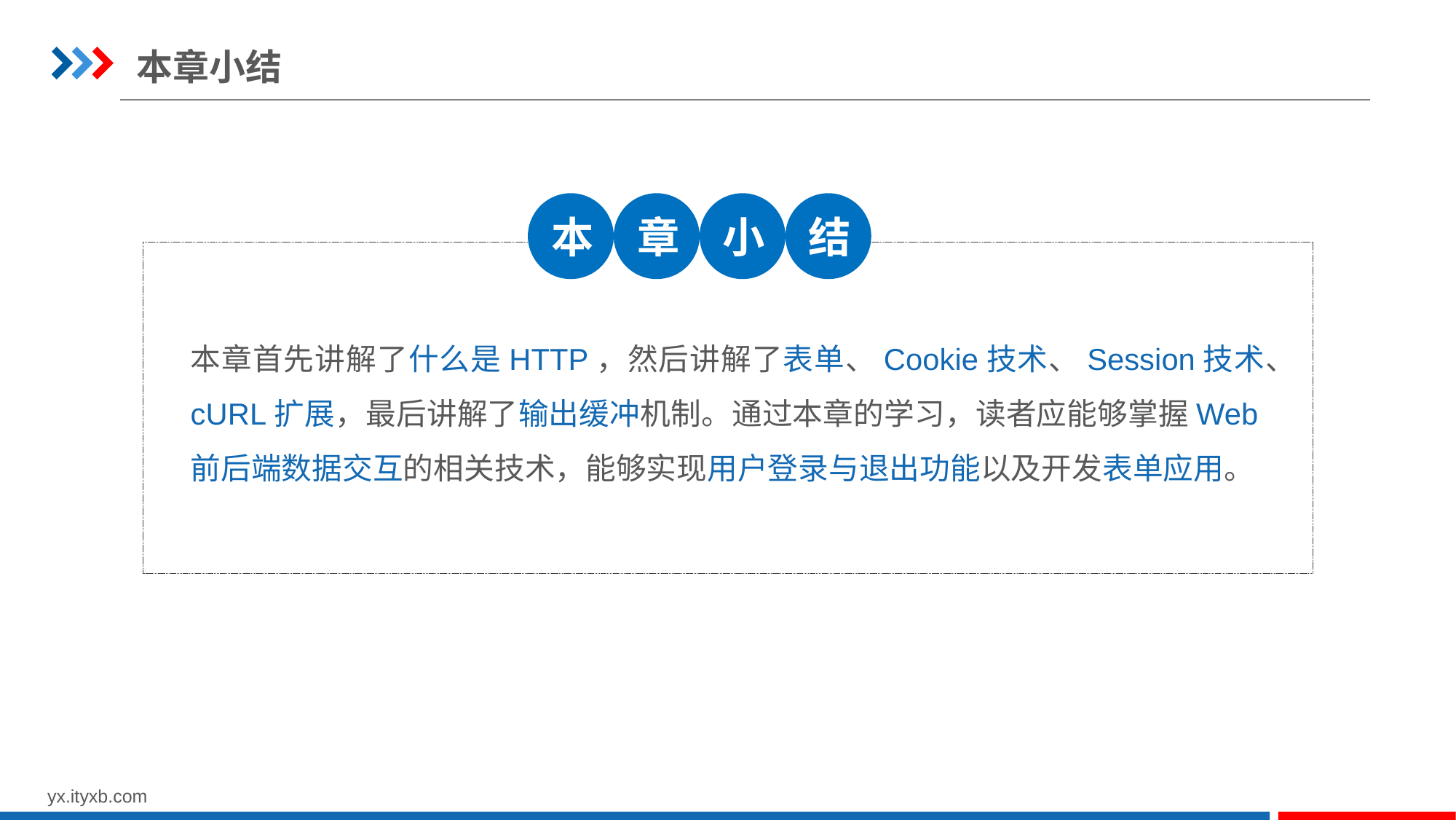

本章小结
本
章
小
结

本章首先讲解了什么是HTTP，然后讲解了表单、Cookie技术、Session技术、cURL扩展，最后讲解了输出缓冲机制。通过本章的学习，读者应能够掌握Web前后端数据交互的相关技术，能够实现用户登录与退出功能以及开发表单应用。